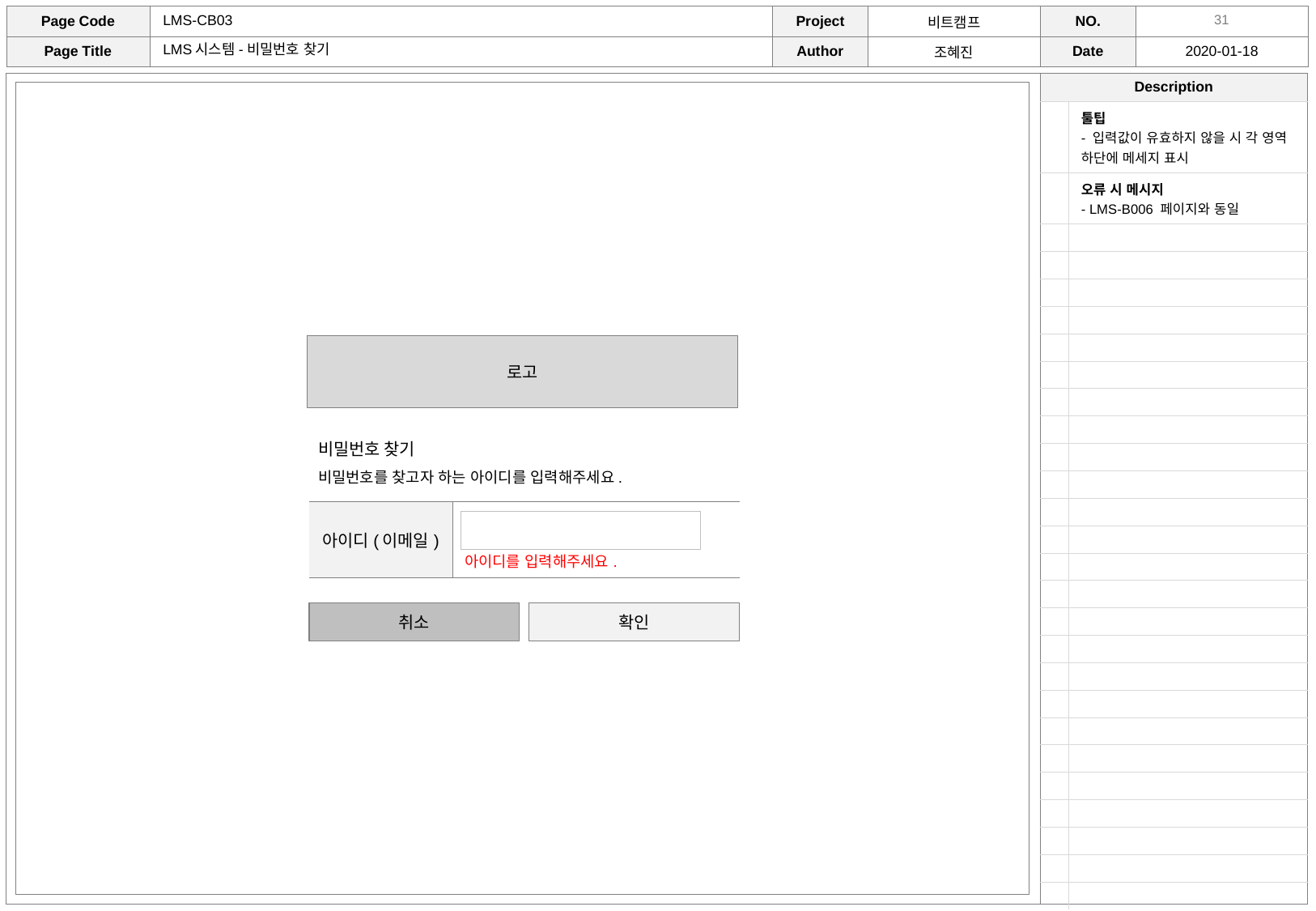

LMS-CB03
LMS시스템-비밀번호 찾기

|  | 툴팁 - 입력값이 유효하지 않을 시 각 영역 하단에 메세지 표시 |
| --- | --- |
|  | 오류 시 메시지 - LMS-B006 페이지와 동일 |
|  |  |
|  |  |
|  |  |
|  |  |
|  |  |
|  |  |
|  |  |
|  |  |
|  |  |
|  |  |
|  |  |
|  |  |
|  |  |
|  |  |
|  |  |
|  |  |
|  |  |
|  |  |
|  |  |
|  |  |
|  |  |
|  |  |
|  |  |
|  |  |
|  |  |
로고
비밀번호 찾기
비밀번호를 찾고자 하는 아이디를 입력해주세요.
| 아이디(이메일) | 아이디를 입력해주세요. |
| --- | --- |

취소
확인